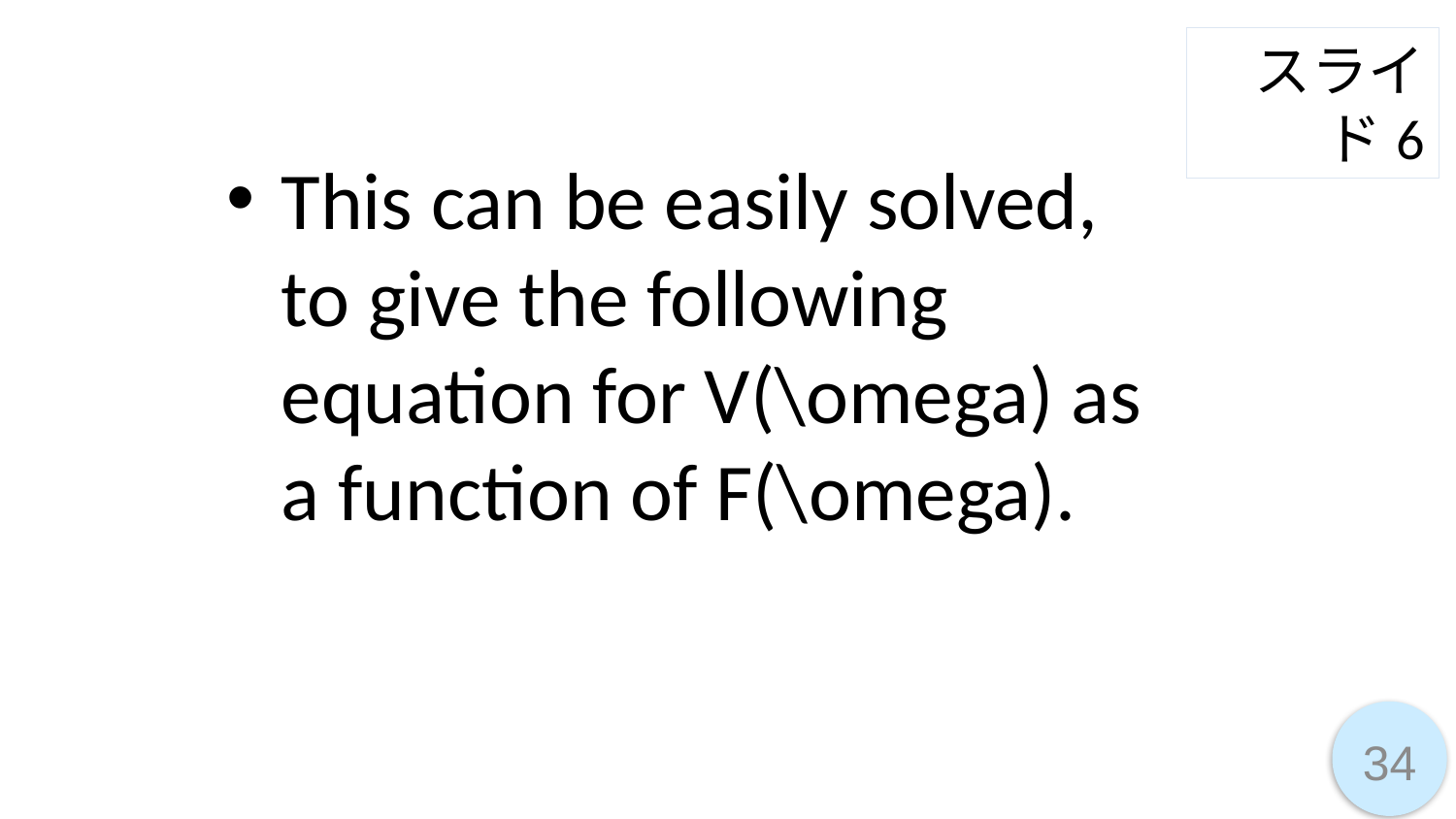

スライド6
This can be easily solved, to give the following equation for V(\omega) as a function of F(\omega).
34